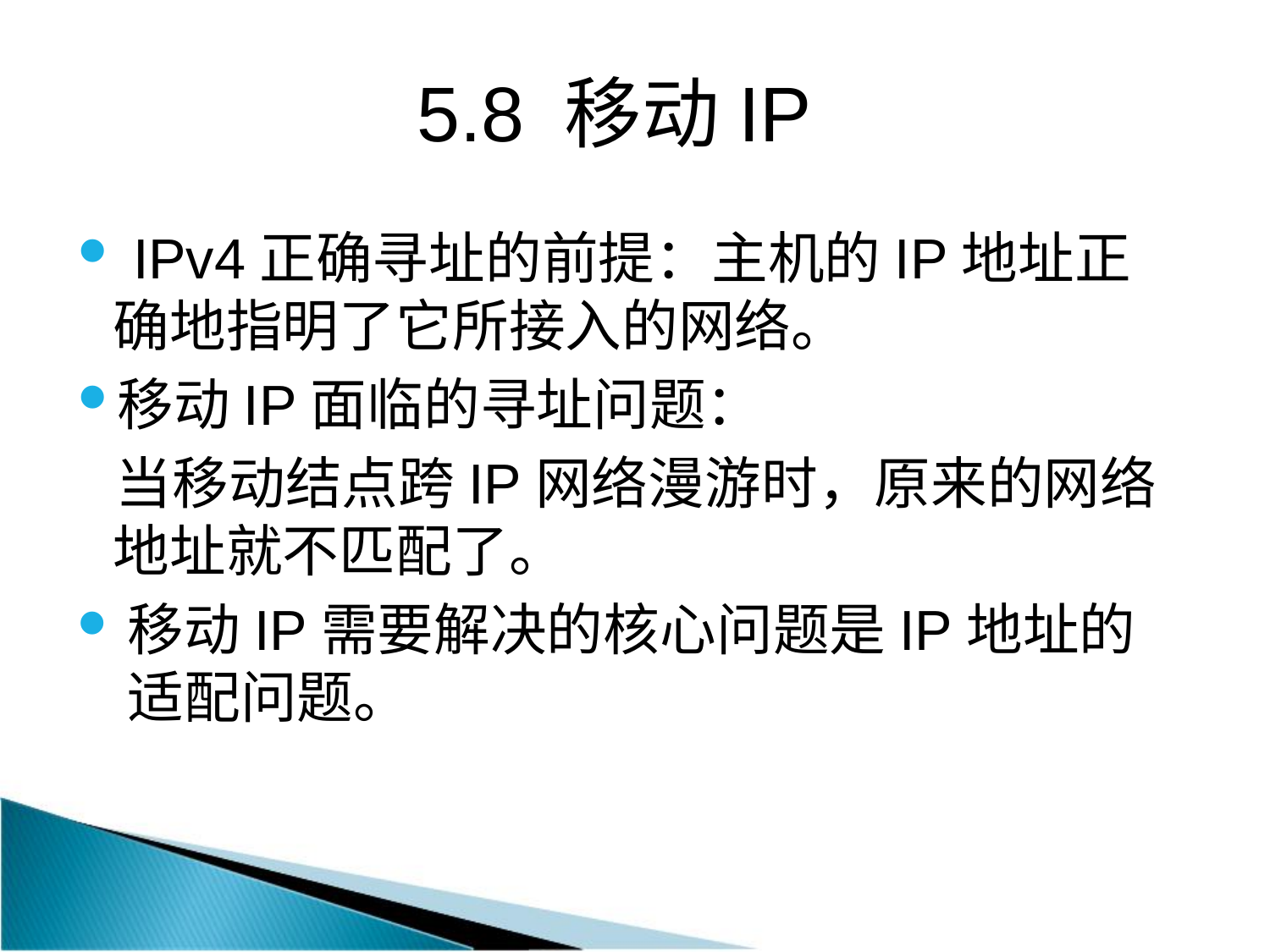

# 5.8 移动IP
 IPv4正确寻址的前提：主机的IP地址正确地指明了它所接入的网络。
移动IP面临的寻址问题：
当移动结点跨IP网络漫游时，原来的网络地址就不匹配了。
移动IP需要解决的核心问题是IP地址的适配问题。